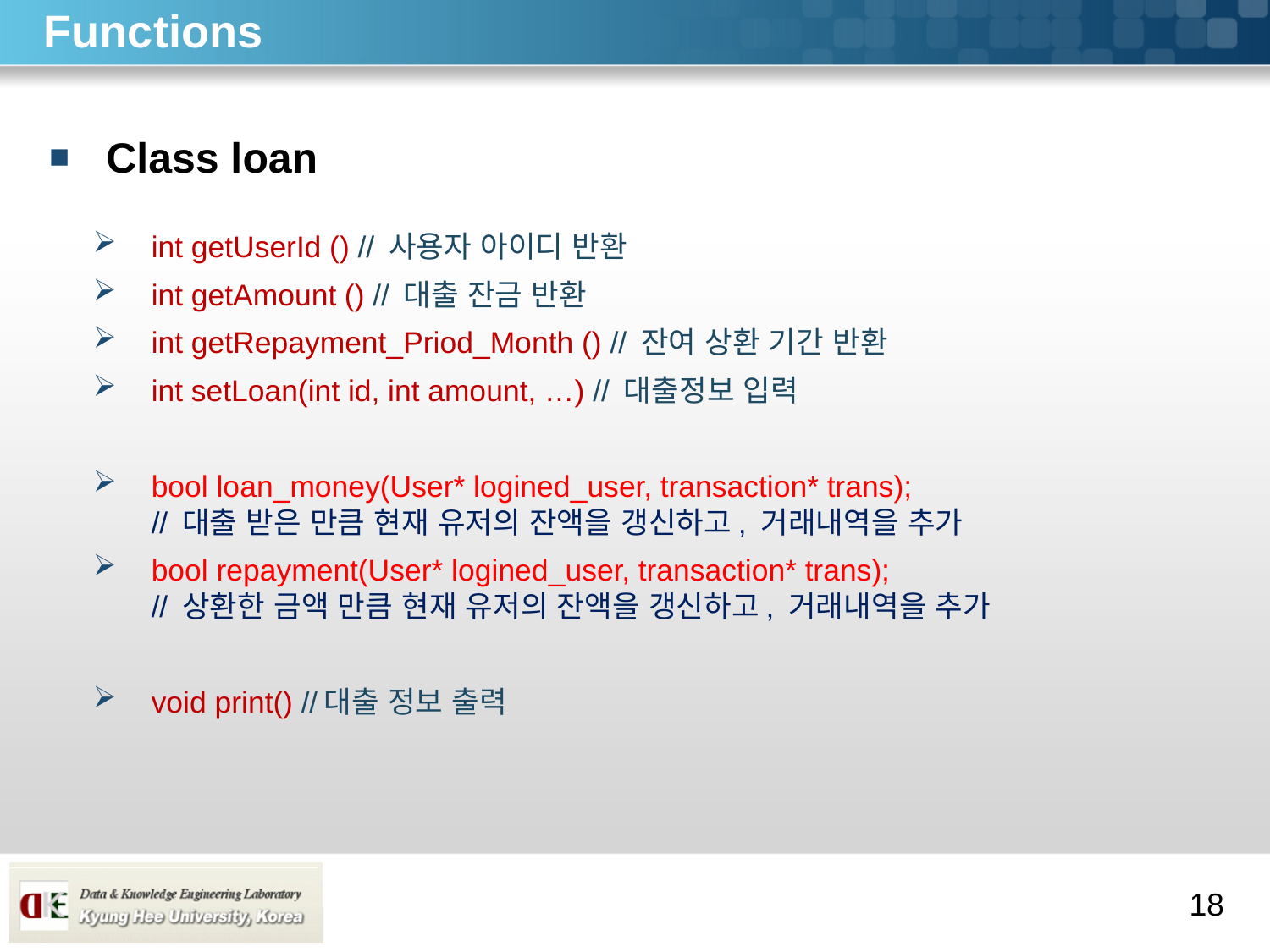

# Functions
 Class loan

int getUserId () // 사용자 아이디 반환
int getAmount () // 대출 잔금 반환
int getRepayment_Priod_Month () // 잔여 상환 기간 반환
int setLoan(int id, int amount, …) // 대출정보 입력

bool loan_money(User* logined_user, transaction* trans);
// 대출 받은 만큼 현재 유저의 잔액을 갱신하고, 거래내역을 추가
bool repayment(User* logined_user, transaction* trans);
// 상환한 금액 만큼 현재 유저의 잔액을 갱신하고, 거래내역을 추가

void print() //대출 정보 출력